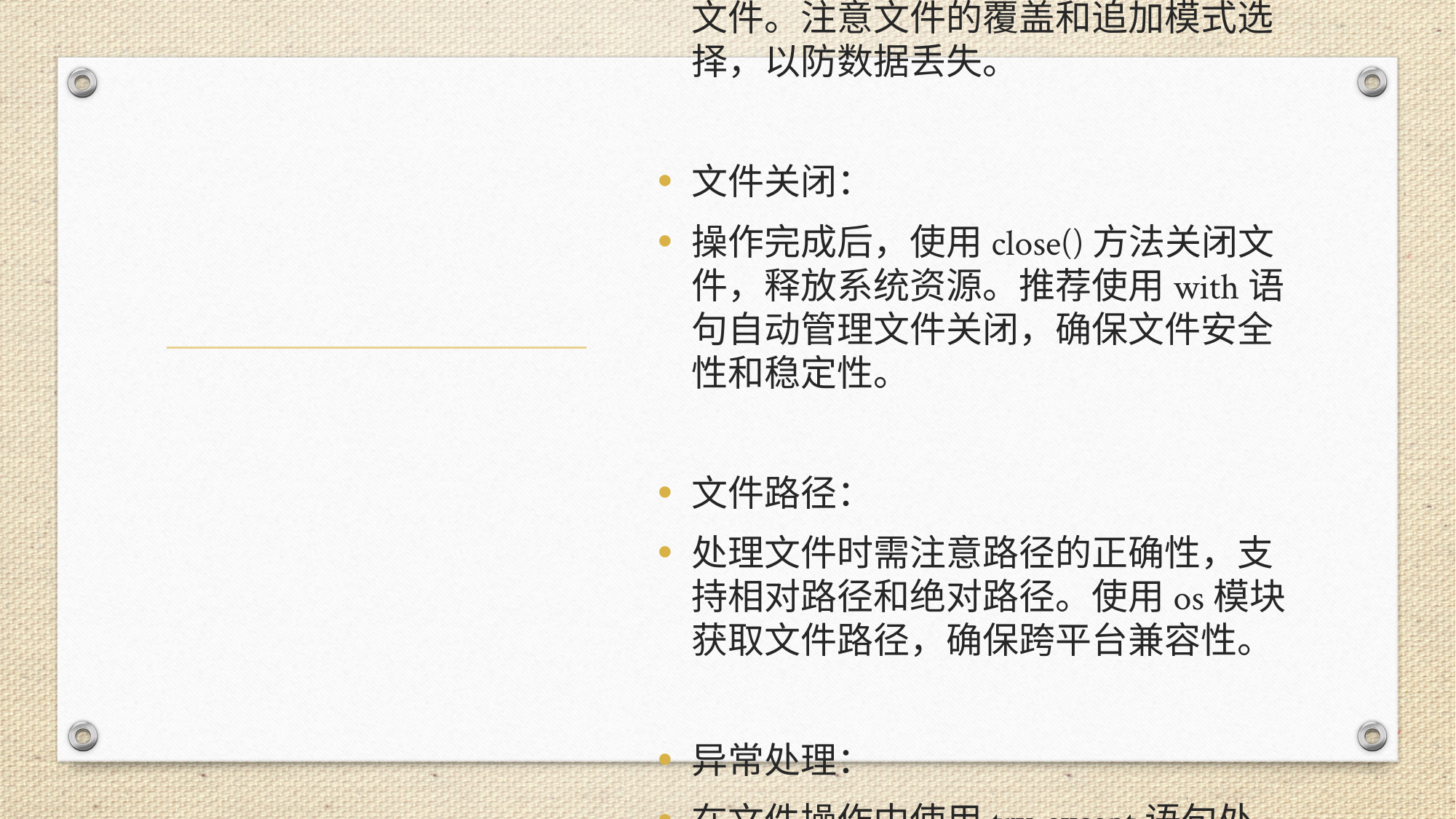

文件读取：
使用Python内置函数打开文件，通过读取模式获取文件内容。支持文本和二进制文件的读取，常用方法包括read()、readline()和readlines()。

文件写入：
通过写入模式创建或修改文件，使用write()和writelines()方法将数据写入文件。注意文件的覆盖和追加模式选择，以防数据丢失。

文件关闭：
操作完成后，使用close()方法关闭文件，释放系统资源。推荐使用with语句自动管理文件关闭，确保文件安全性和稳定性。

文件路径：
处理文件时需注意路径的正确性，支持相对路径和绝对路径。使用os模块获取文件路径，确保跨平台兼容性。

异常处理：
在文件操作中使用try-except语句处理可能出现的异常情况，如文件未找到或权限不足，确保程序的健壮性和用户体验。

文件操作实例：
通过示例代码演示文件的读取、写入和异常处理的实际应用，帮助理解Python文件操作的基本流程及注意事项。
#